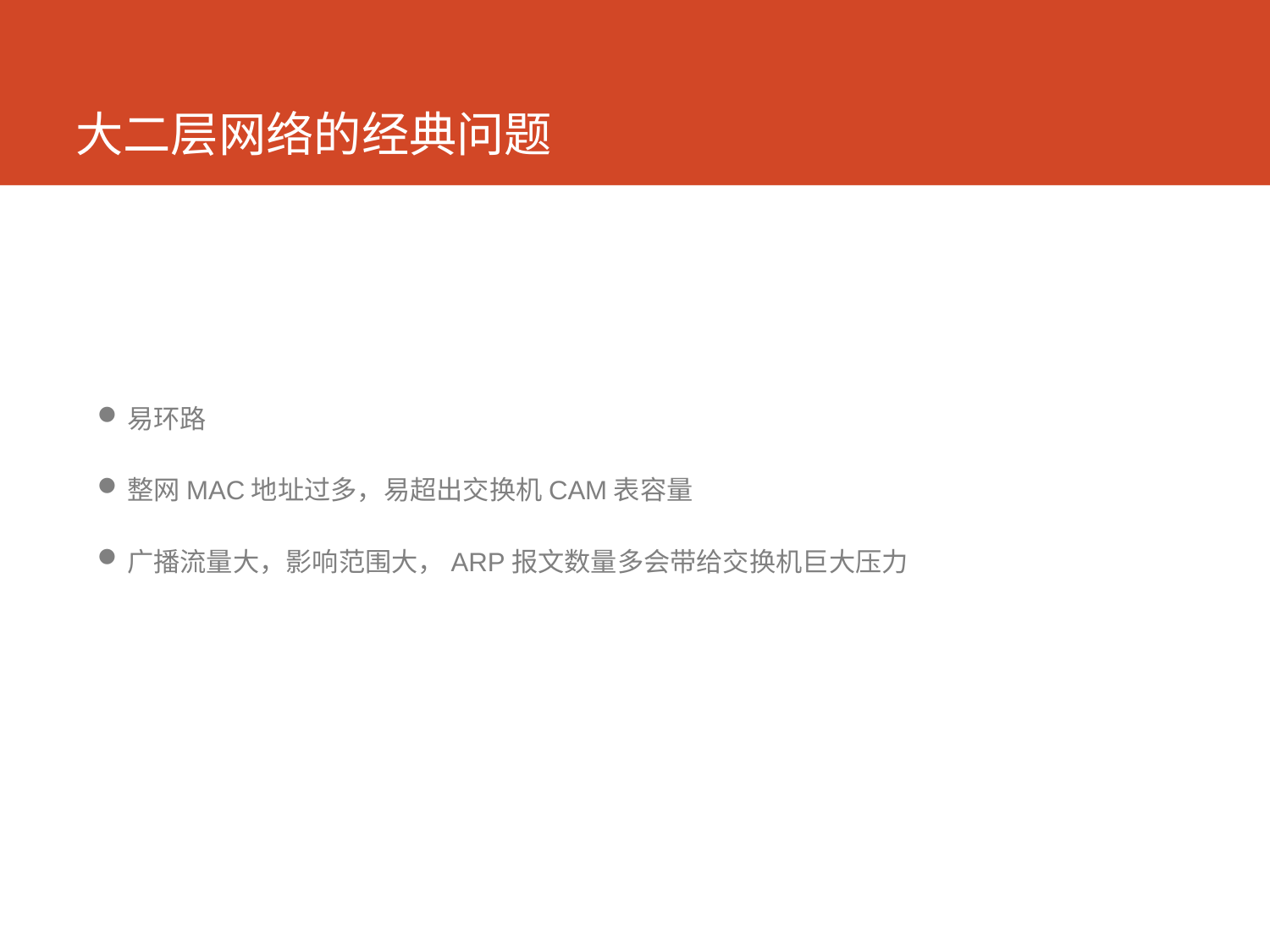

# 大二层网络的经典问题
易环路
整网MAC地址过多，易超出交换机CAM表容量
广播流量大，影响范围大，ARP报文数量多会带给交换机巨大压力